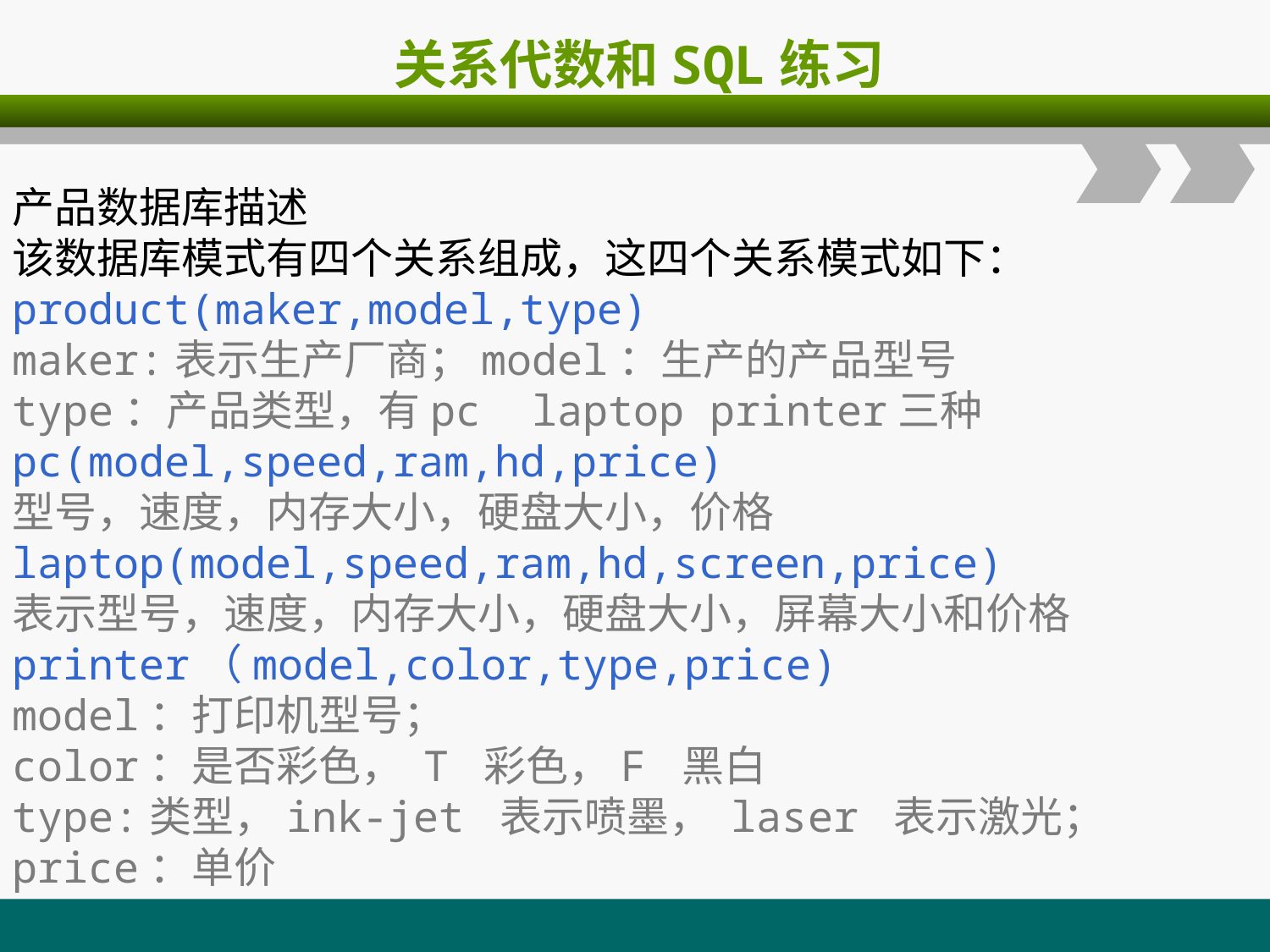

# 关系代数和SQL练习
产品数据库描述
该数据库模式有四个关系组成，这四个关系模式如下：
product(maker,model,type)
maker:表示生产厂商；model：生产的产品型号
type：产品类型，有pc  laptop printer三种
pc(model,speed,ram,hd,price)
型号，速度，内存大小，硬盘大小，价格
laptop(model,speed,ram,hd,screen,price)
表示型号，速度，内存大小，硬盘大小，屏幕大小和价格
printer（model,color,type,price)
model：打印机型号；
color：是否彩色， T 彩色，F 黑白
type:类型，ink-jet 表示喷墨， laser 表示激光；
price：单价